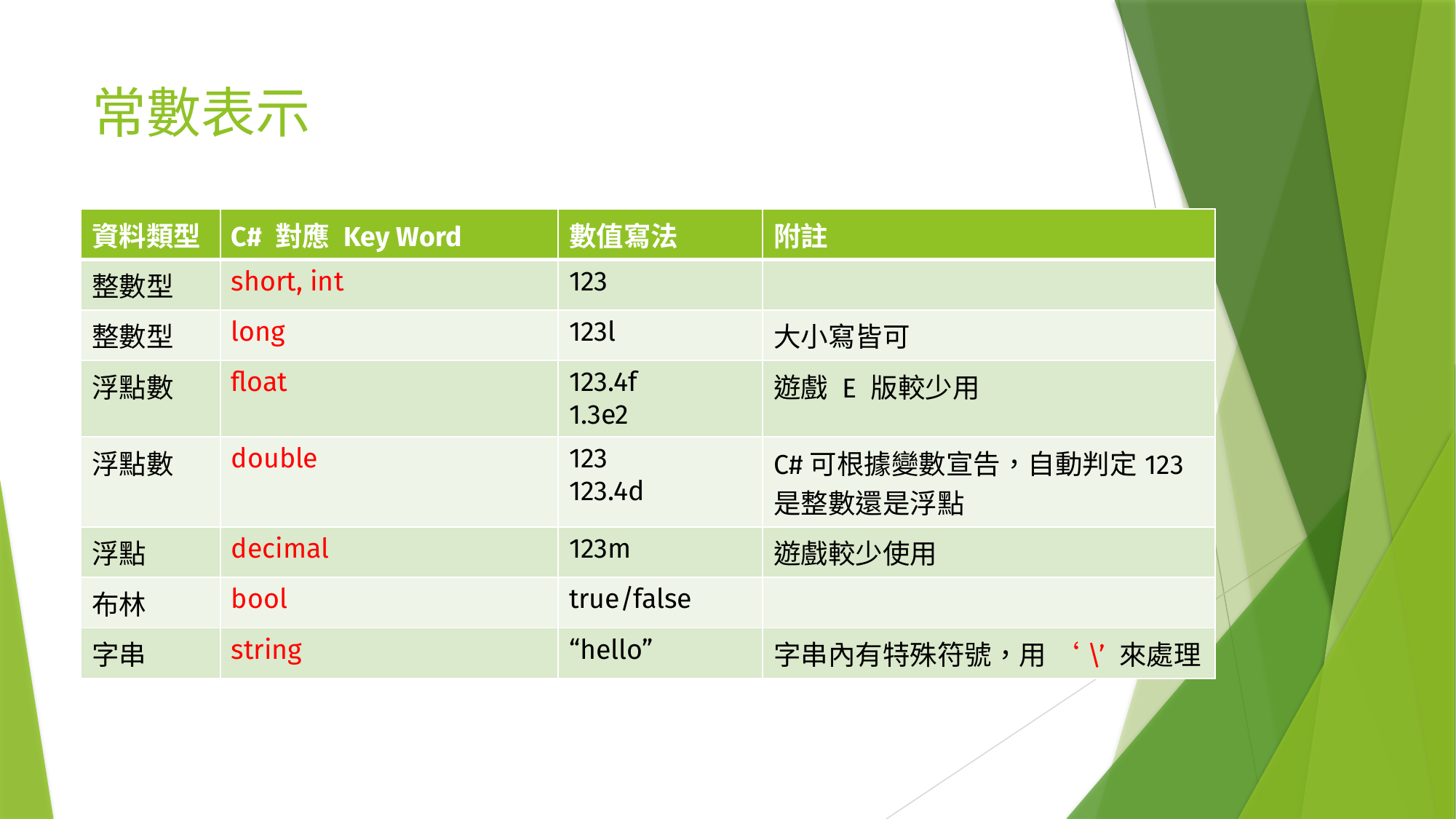

# 常數表示
| 資料類型 | C# 對應 Key Word | 數值寫法 | 附註 |
| --- | --- | --- | --- |
| 整數型 | short, int | 123 |  |
| 整數型 | long | 123l | 大小寫皆可 |
| 浮點數 | float | 123.4f 1.3e2 | 遊戲 E 版較少用 |
| 浮點數 | double | 123 123.4d | C#可根據變數宣告，自動判定123是整數還是浮點 |
| 浮點 | decimal | 123m | 遊戲較少使用 |
| 布林 | bool | true/false |  |
| 字串 | string | “hello” | 字串內有特殊符號，用 ‘\’ 來處理 |